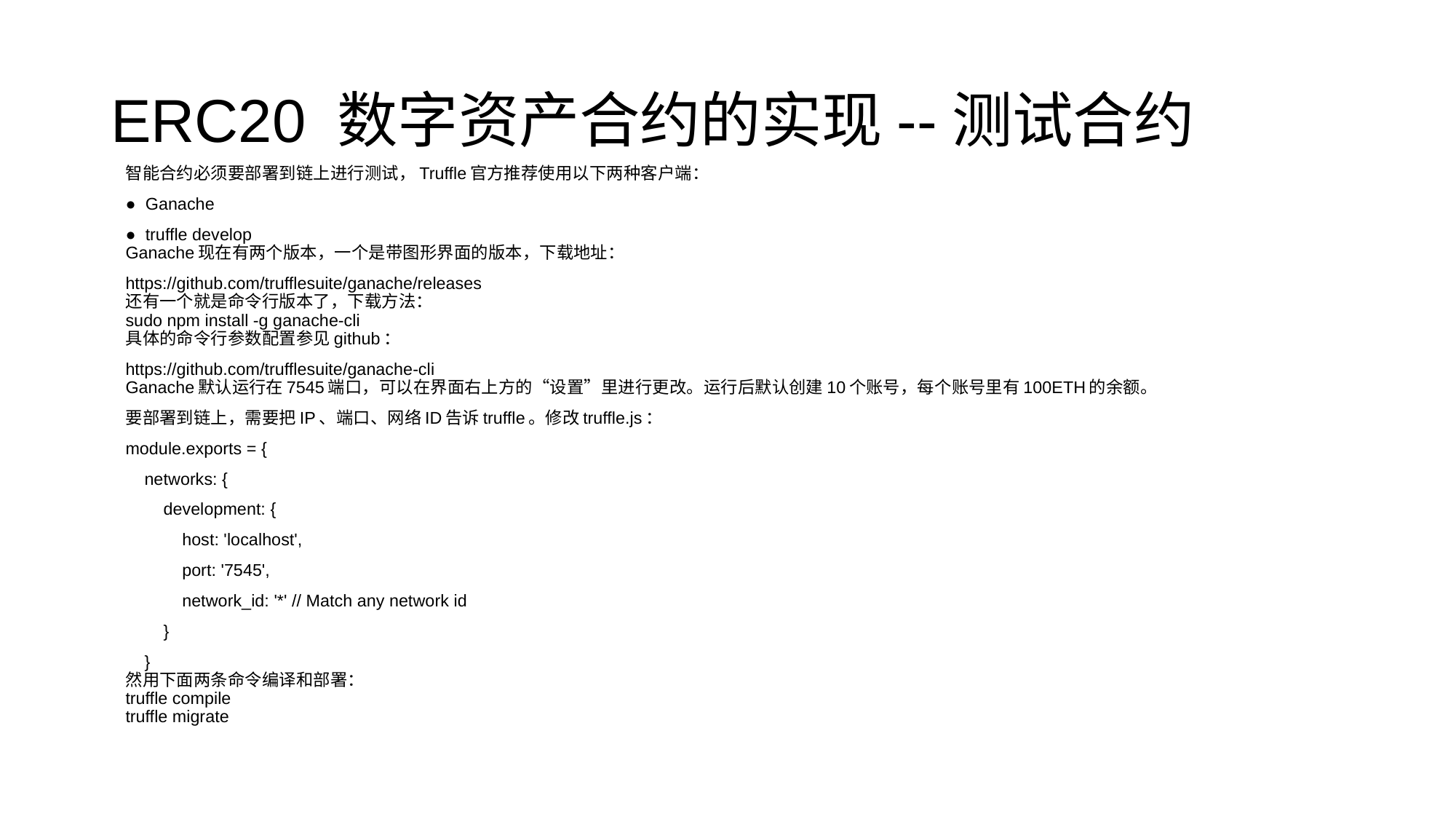

# ERC20 数字资产合约的实现--测试合约
智能合约必须要部署到链上进行测试，Truffle官方推荐使用以下两种客户端：
●  Ganache
●  truffle develop
Ganache现在有两个版本，一个是带图形界面的版本，下载地址：
https://github.com/trufflesuite/ganache/releases
还有一个就是命令行版本了，下载方法：
sudo npm install -g ganache-cli
具体的命令行参数配置参见github：
https://github.com/trufflesuite/ganache-cli
Ganache默认运行在7545端口，可以在界面右上方的“设置”里进行更改。运行后默认创建10个账号，每个账号里有100ETH的余额。
要部署到链上，需要把IP、端口、网络ID告诉truffle。修改truffle.js：
module.exports = {
    networks: {
        development: {
            host: 'localhost',
            port: '7545',
            network_id: '*' // Match any network id
        }
    }
然用下面两条命令编译和部署：
truffle compile
truffle migrate